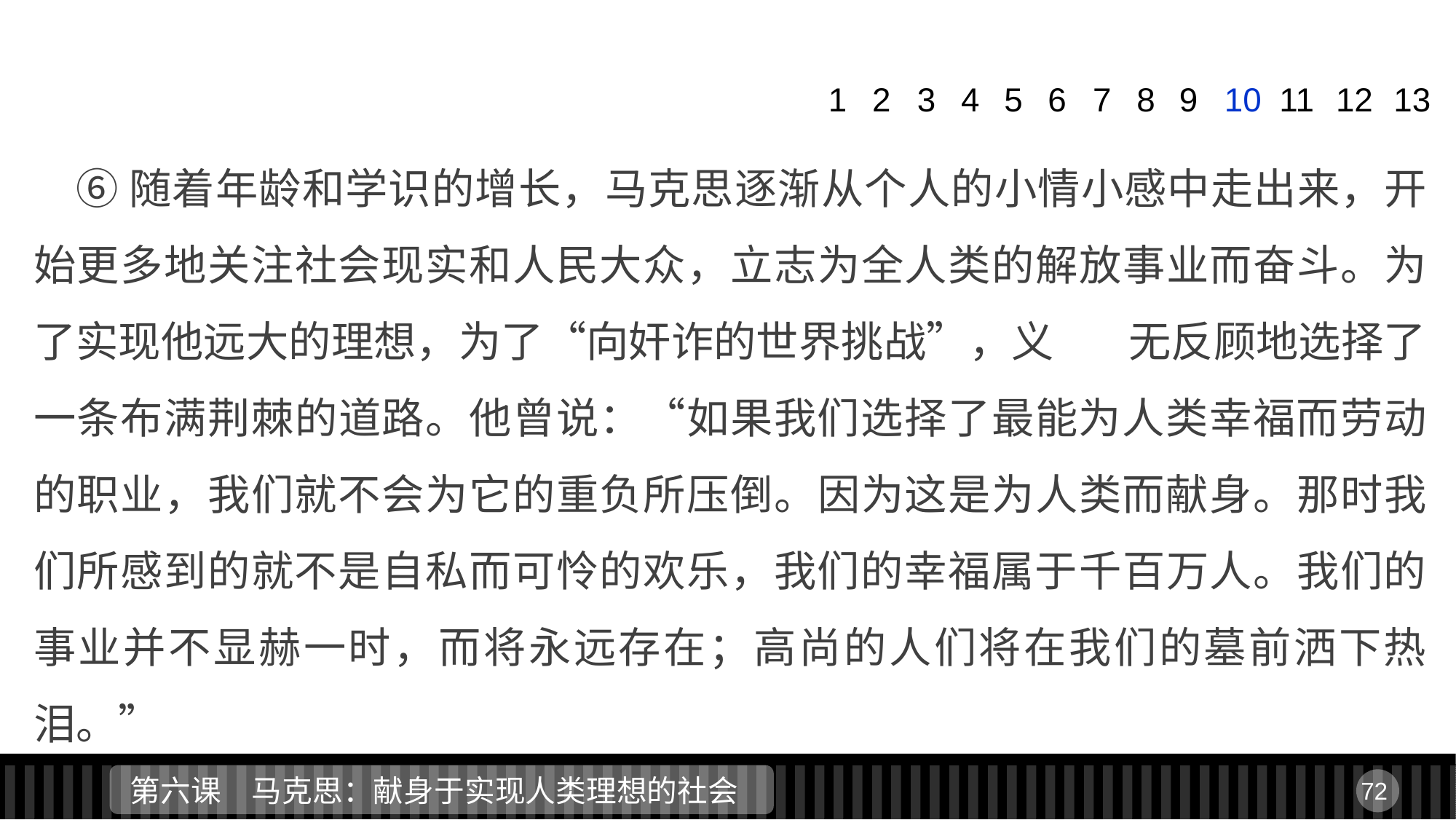

1
2
3
4
5
6
7
8
9
10
11
12
13
    ⑥随着年龄和学识的增长，马克思逐渐从个人的小情小感中走出来，开始更多地关注社会现实和人民大众，立志为全人类的解放事业而奋斗。为了实现他远大的理想，为了“向奸诈的世界挑战”，义	无反顾地选择了一条布满荆棘的道路。他曾说：“如果我们选择了最能为人类幸福而劳动的职业，我们就不会为它的重负所压倒。因为这是为人类而献身。那时我们所感到的就不是自私而可怜的欢乐，我们的幸福属于千百万人。我们的事业并不显赫一时，而将永远存在；高尚的人们将在我们的墓前洒下热泪。”